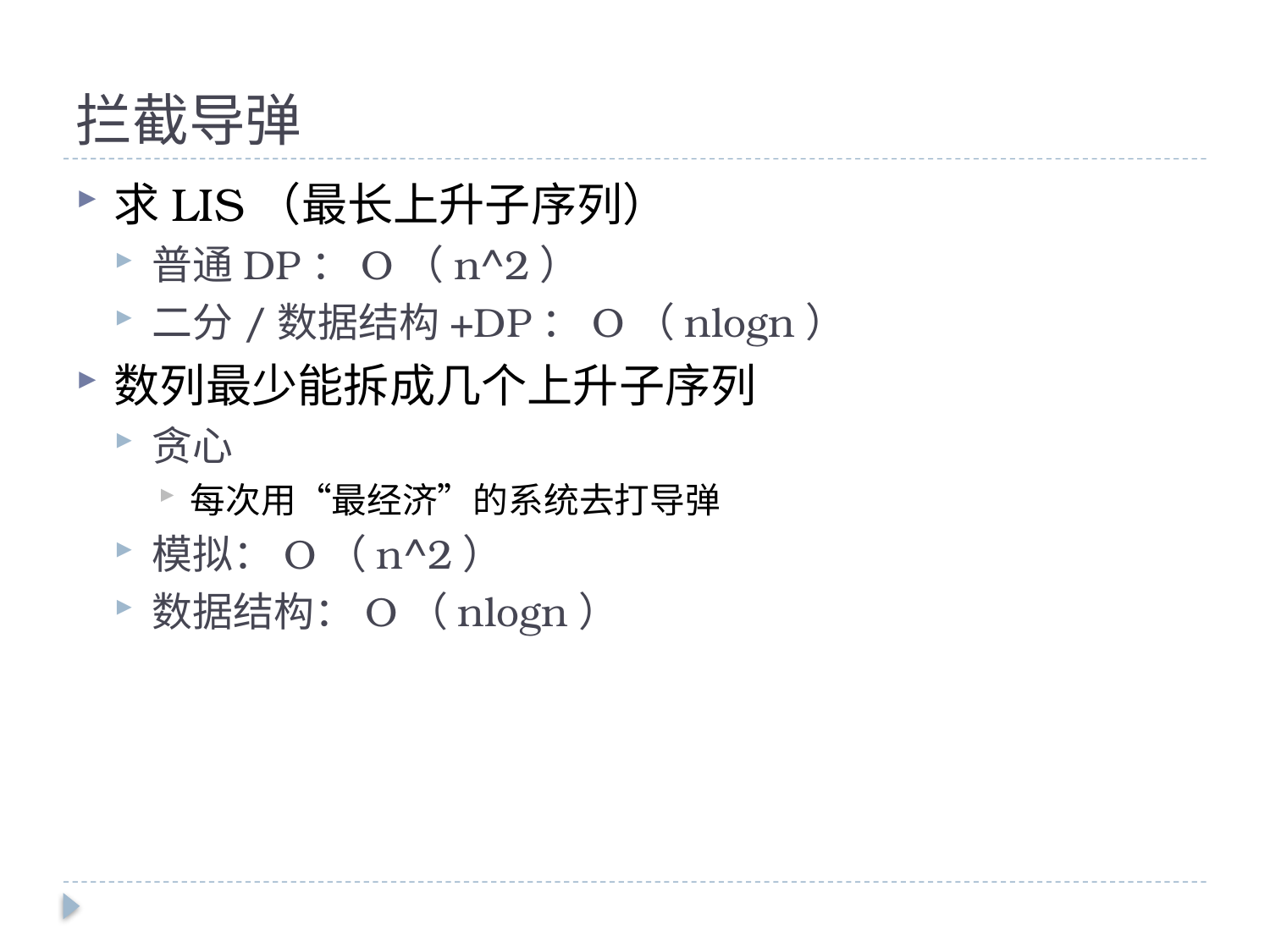

# 拦截导弹
求LIS（最长上升子序列）
普通DP：O（n^2）
二分/数据结构+DP：O（nlogn）
数列最少能拆成几个上升子序列
贪心
每次用“最经济”的系统去打导弹
模拟：O（n^2）
数据结构：O（nlogn）